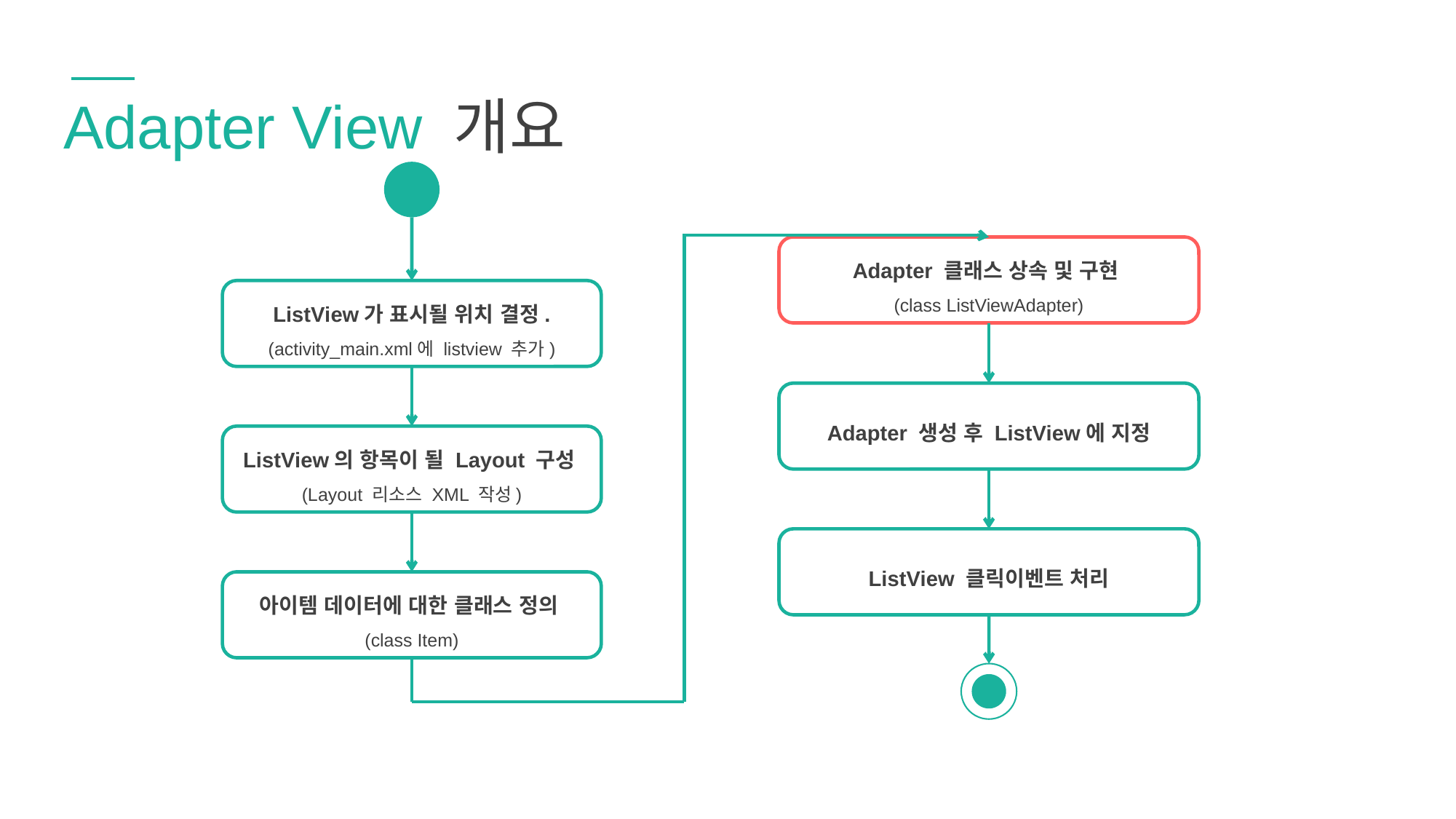

Adapter View 개요

Adapter 클래스 상속 및 구현
(class ListViewAdapter)
ListView가 표시될 위치 결정.
(activity_main.xml에 listview 추가)
Adapter 생성 후 ListView에 지정
ListView의 항목이 될 Layout 구성(Layout 리소스 XML 작성)
ListView 클릭이벤트 처리
아이템 데이터에 대한 클래스 정의
(class Item)